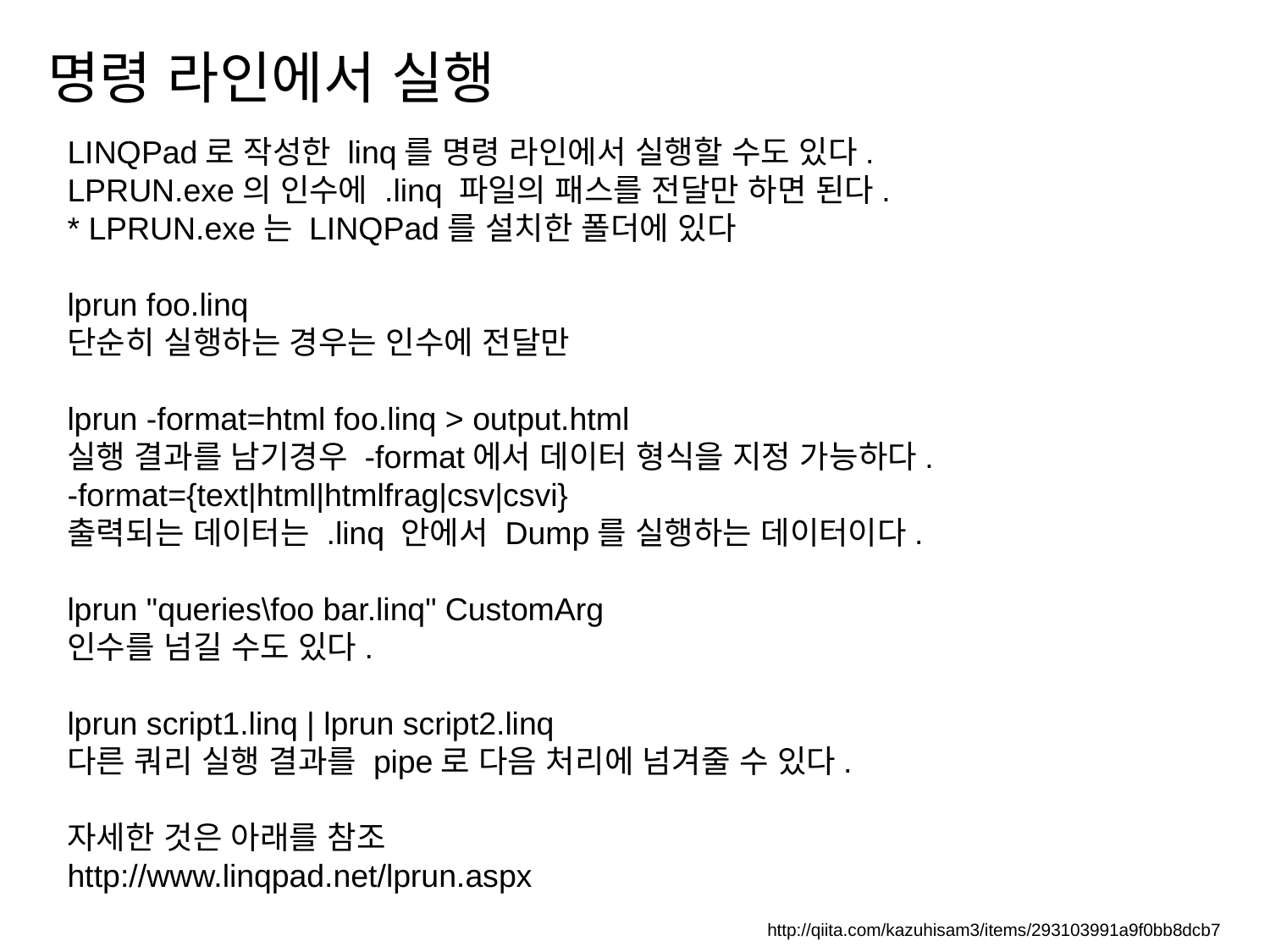

명령 라인에서 실행
LINQPad로 작성한 linq를 명령 라인에서 실행할 수도 있다.
LPRUN.exe의 인수에 .linq 파일의 패스를 전달만 하면 된다.
* LPRUN.exe는 LINQPad를 설치한 폴더에 있다

lprun foo.linq
단순히 실행하는 경우는 인수에 전달만

lprun -format=html foo.linq > output.html
실행 결과를 남기경우 -format에서 데이터 형식을 지정 가능하다.
-format={text|html|htmlfrag|csv|csvi}
출력되는 데이터는 .linq 안에서 Dump를 실행하는 데이터이다.

lprun "queries\foo bar.linq" CustomArg
인수를 넘길 수도 있다.

lprun script1.linq | lprun script2.linq
다른 쿼리 실행 결과를 pipe로 다음 처리에 넘겨줄 수 있다.

자세한 것은 아래를 참조
http://www.linqpad.net/lprun.aspx
http://qiita.com/kazuhisam3/items/293103991a9f0bb8dcb7